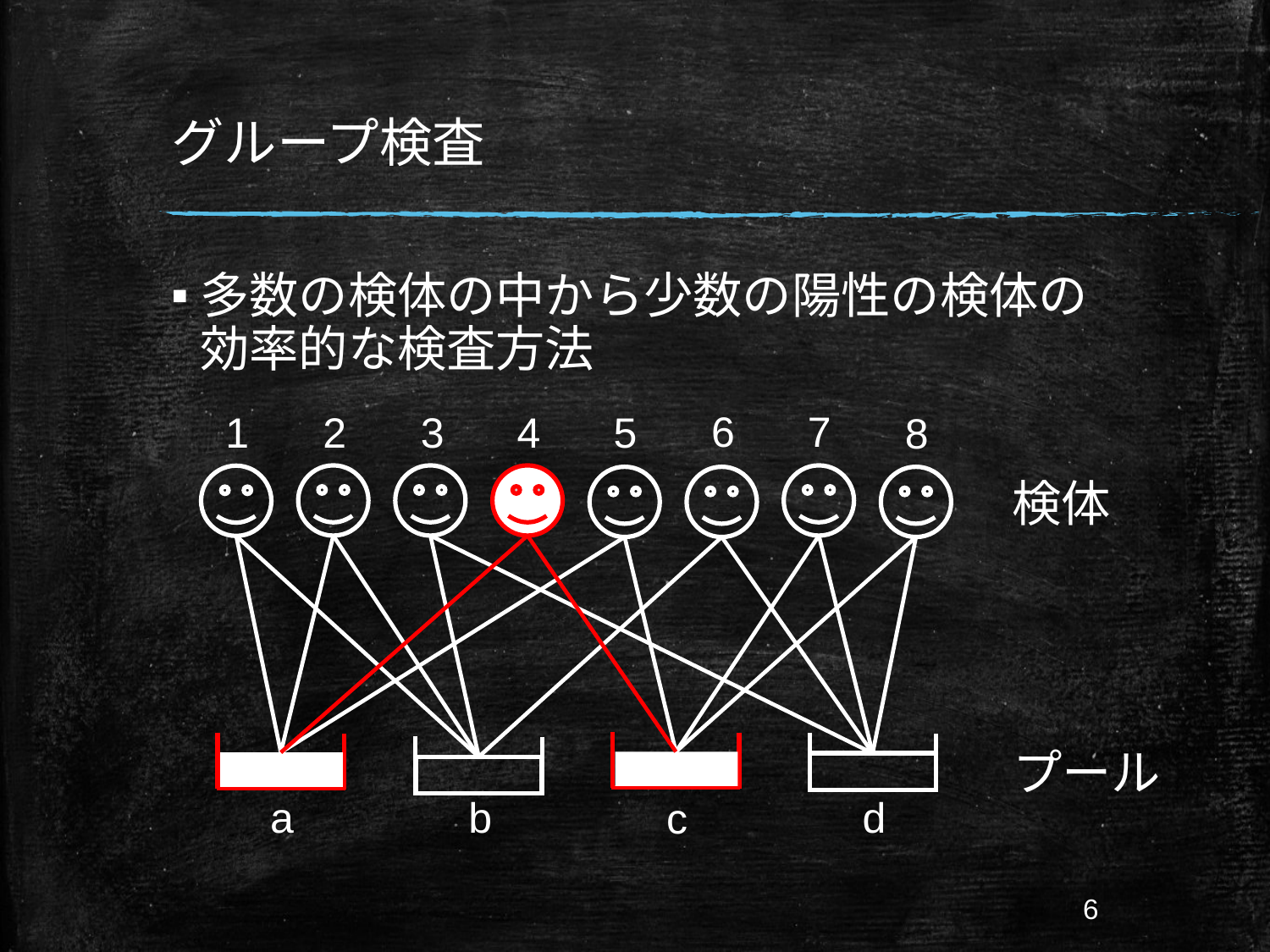

# グループ検査
多数の検体の中から少数の陽性の検体の効率的な検査方法
6
7
5
1
2
4
3
8

検体

プール
a
b
d
c
6